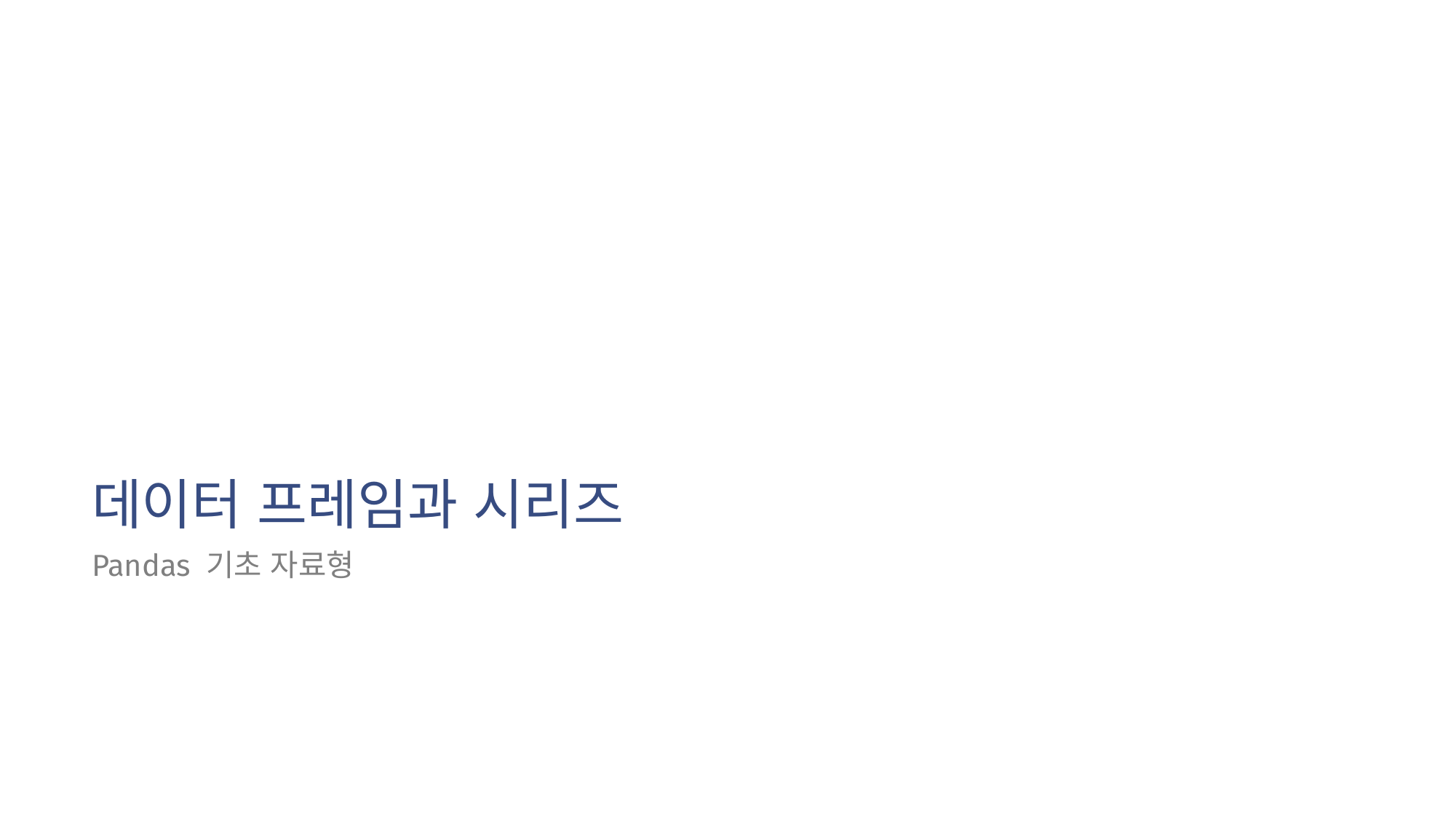

# 데이터 프레임과 시리즈
Pandas 기초 자료형